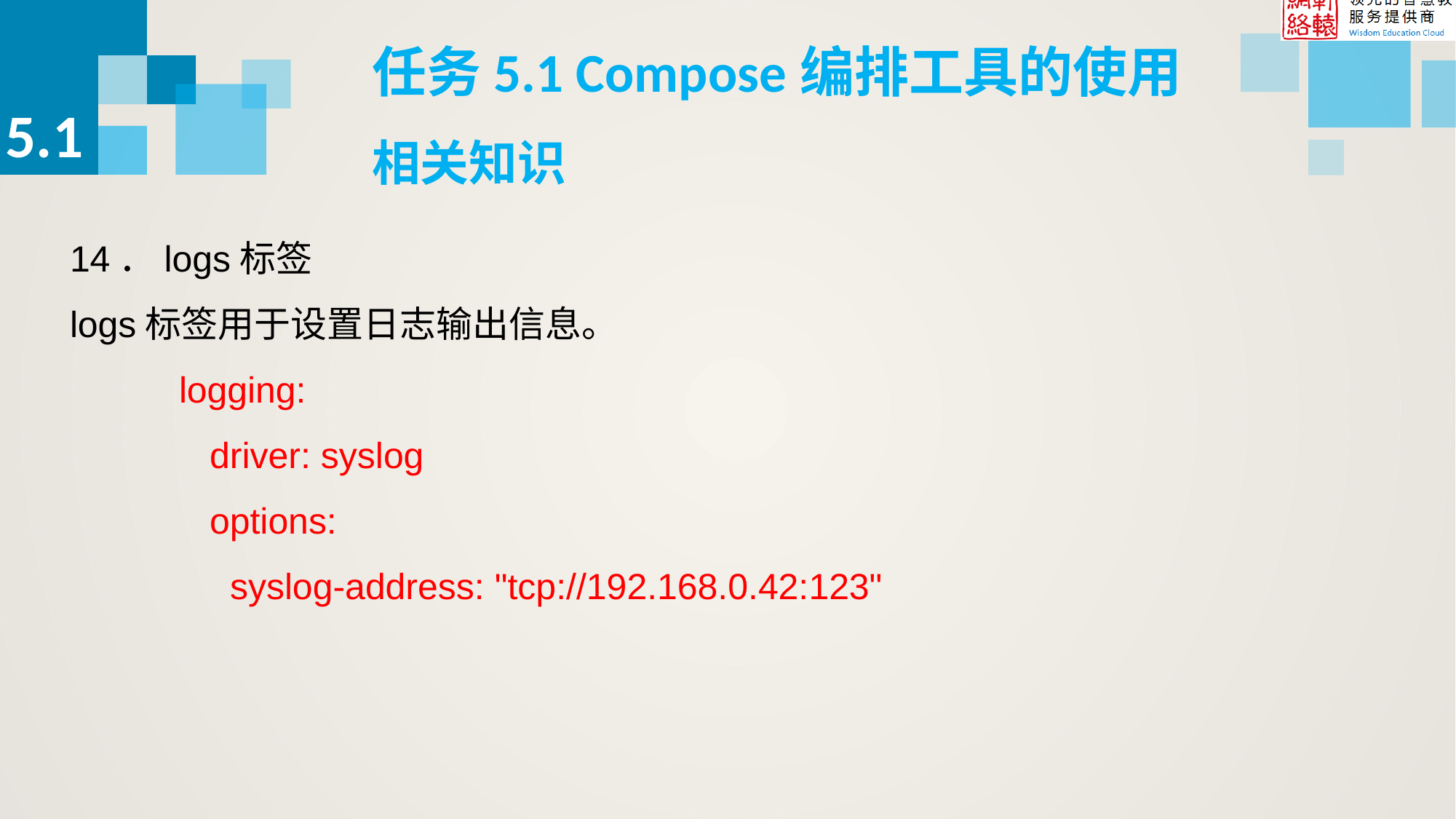

任务5.1 Compose编排工具的使用
5.1
相关知识
14．logs标签
logs标签用于设置日志输出信息。
logging:
   driver: syslog
   options:
     syslog-address: "tcp://192.168.0.42:123"